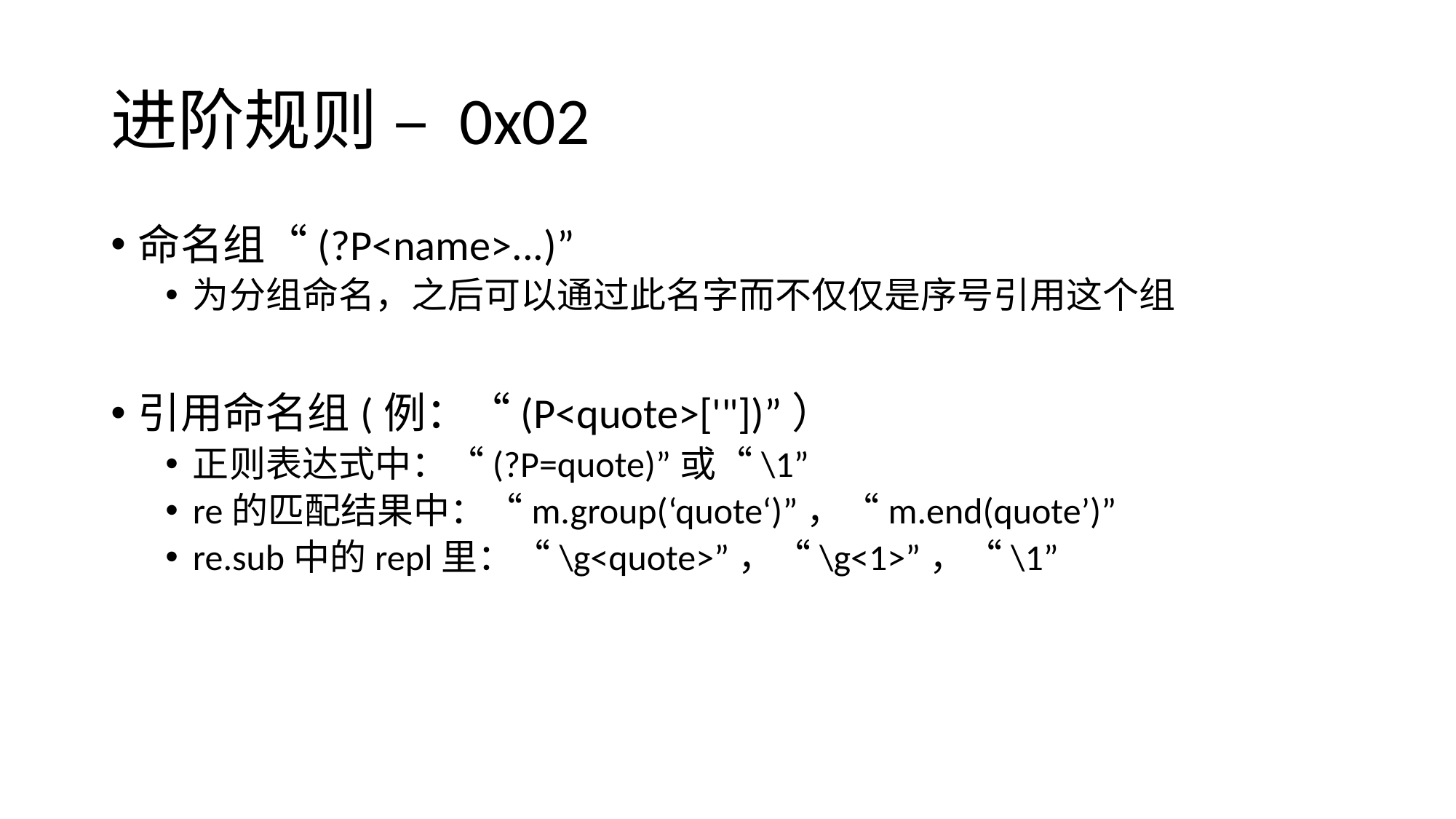

# 进阶规则 – 0x02
命名组“(?P<name>...)”
为分组命名，之后可以通过此名字而不仅仅是序号引用这个组

引用命名组(例：“(P<quote>['"])”）
正则表达式中：“(?P=quote)”或“\1”
re的匹配结果中：“m.group(‘quote‘)”，“m.end(quote’)”
re.sub中的repl里：“\g<quote>”，“\g<1>”，“\1”